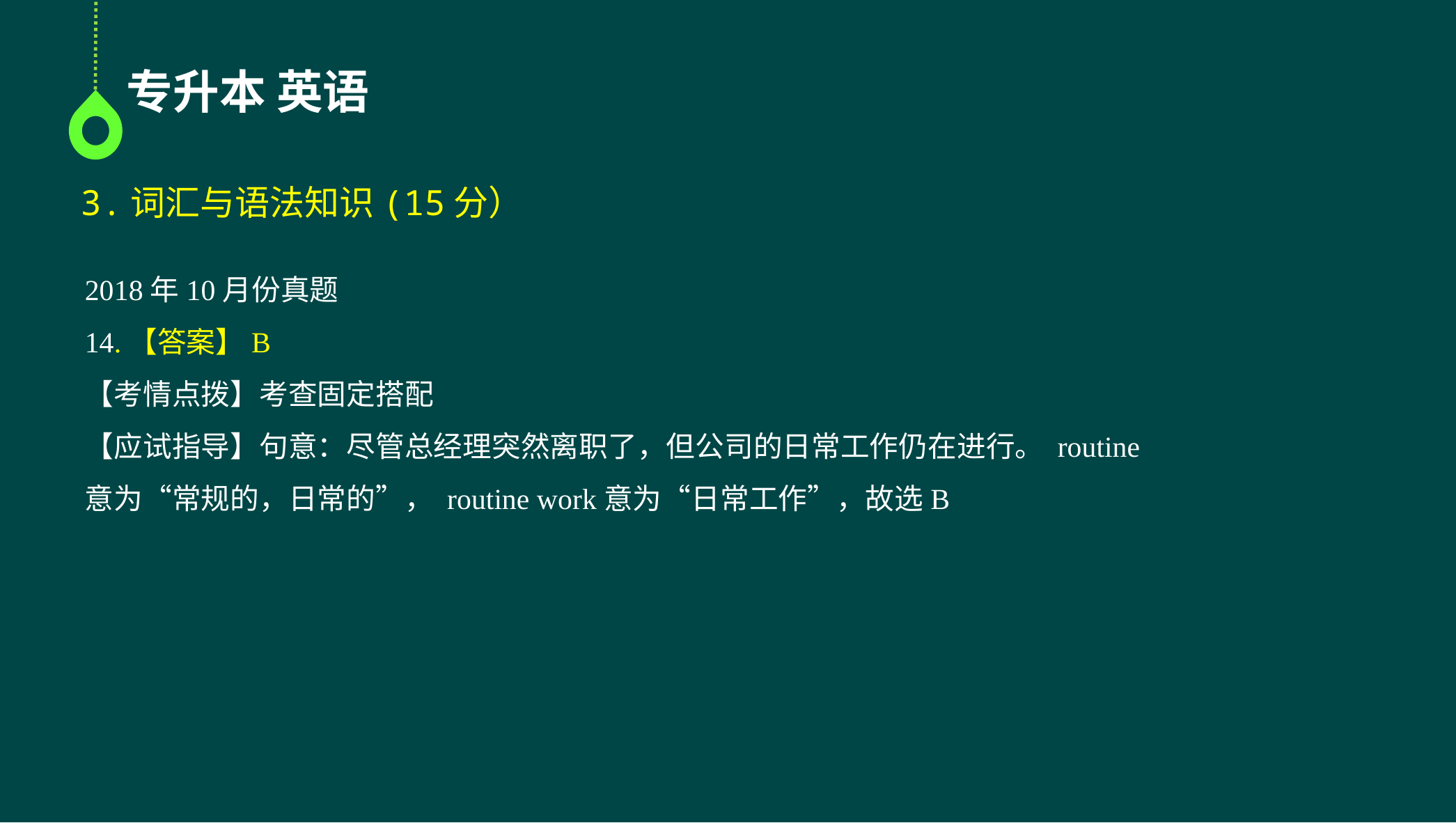

专升本 英语
3.词汇与语法知识(15分）
2018年10月份真题
14.【答案】B
【考情点拨】考查固定搭配
【应试指导】句意：尽管总经理突然离职了，但公司的日常工作仍在进行。 routine意为“常规的，日常的”， routine work意为“日常工作”，故选B